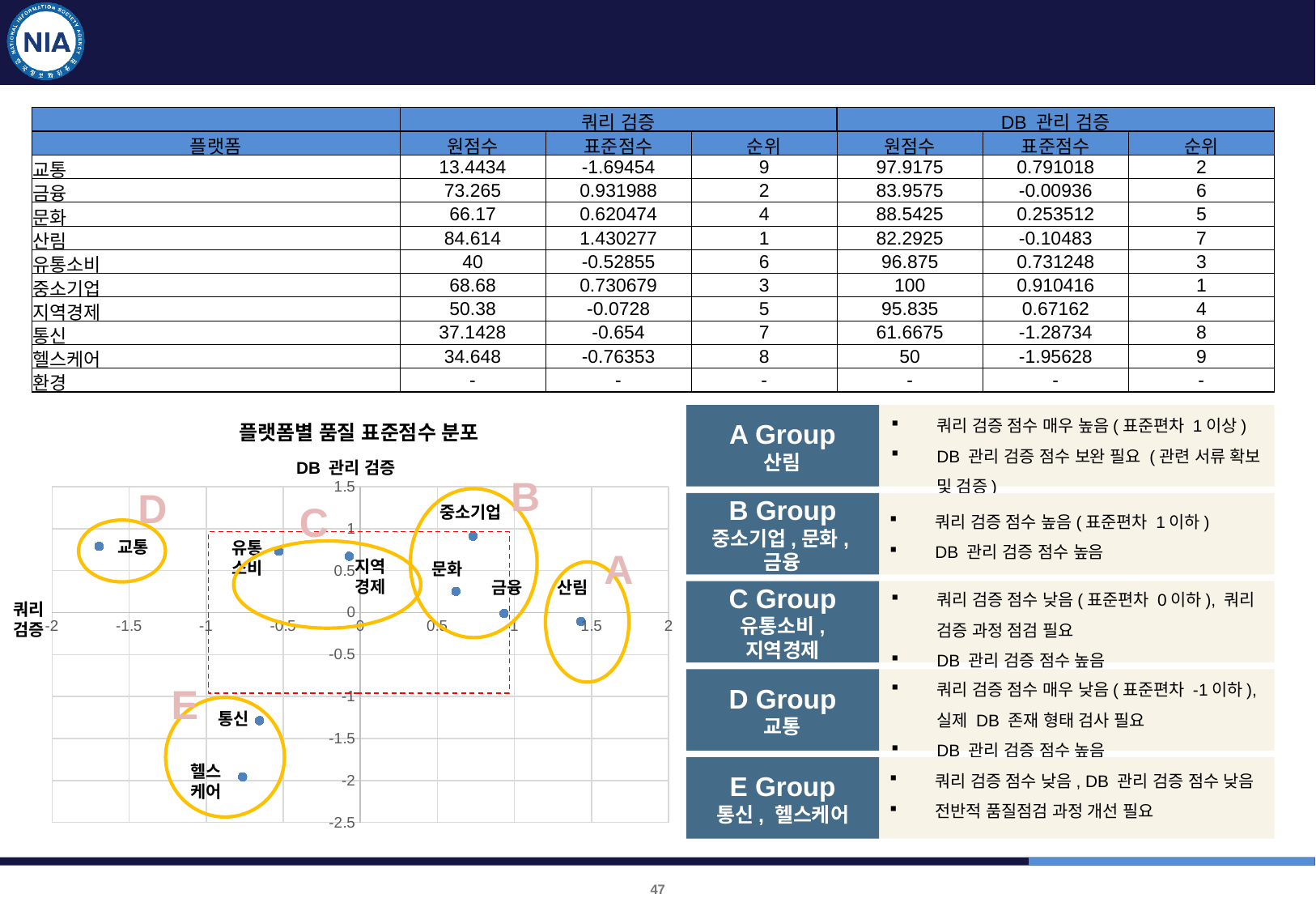

품질진단 결과 : 종합
|  | 쿼리 검증 |  |  | DB 관리 검증 |  |  |
| --- | --- | --- | --- | --- | --- | --- |
| 플랫폼 | 원점수 | 표준점수 | 순위 | 원점수 | 표준점수 | 순위 |
| 교통 | 13.4434 | -1.69454 | 9 | 97.9175 | 0.791018 | 2 |
| 금융 | 73.265 | 0.931988 | 2 | 83.9575 | -0.00936 | 6 |
| 문화 | 66.17 | 0.620474 | 4 | 88.5425 | 0.253512 | 5 |
| 산림 | 84.614 | 1.430277 | 1 | 82.2925 | -0.10483 | 7 |
| 유통소비 | 40 | -0.52855 | 6 | 96.875 | 0.731248 | 3 |
| 중소기업 | 68.68 | 0.730679 | 3 | 100 | 0.910416 | 1 |
| 지역경제 | 50.38 | -0.0728 | 5 | 95.835 | 0.67162 | 4 |
| 통신 | 37.1428 | -0.654 | 7 | 61.6675 | -1.28734 | 8 |
| 헬스케어 | 34.648 | -0.76353 | 8 | 50 | -1.95628 | 9 |
| 환경 | - | - | - | - | - | - |
쿼리 검증 점수 매우 높음(표준편차 1이상)
DB 관리 검증 점수 보완 필요 (관련 서류 확보 및 검증)
A Group
산림

B Group
중소기업,문화,금융

쿼리 검증 점수 높음(표준편차 1이하)
DB 관리 검증 점수 높음
쿼리 검증 점수 낮음(표준편차 0이하), 쿼리 검증 과정 점검 필요
DB 관리 검증 점수 높음
C Group
유통소비, 지역경제

쿼리 검증 점수 매우 낮음(표준편차 -1이하), 실제 DB 존재 형태 검사 필요
DB 관리 검증 점수 높음
D Group
교통

E Group
통신, 헬스케어

플랫폼별 품질 표준점수 분포
DB 관리 검증
B

### Chart

| Category |  |
|---|---|
D

C
중소기업

교통
유통소비

A

지역경제
문화

금융
산림
쿼리
검증
E

통신
쿼리 검증 점수 낮음, DB 관리 검증 점수 낮음
전반적 품질점검 과정 개선 필요
헬스케어